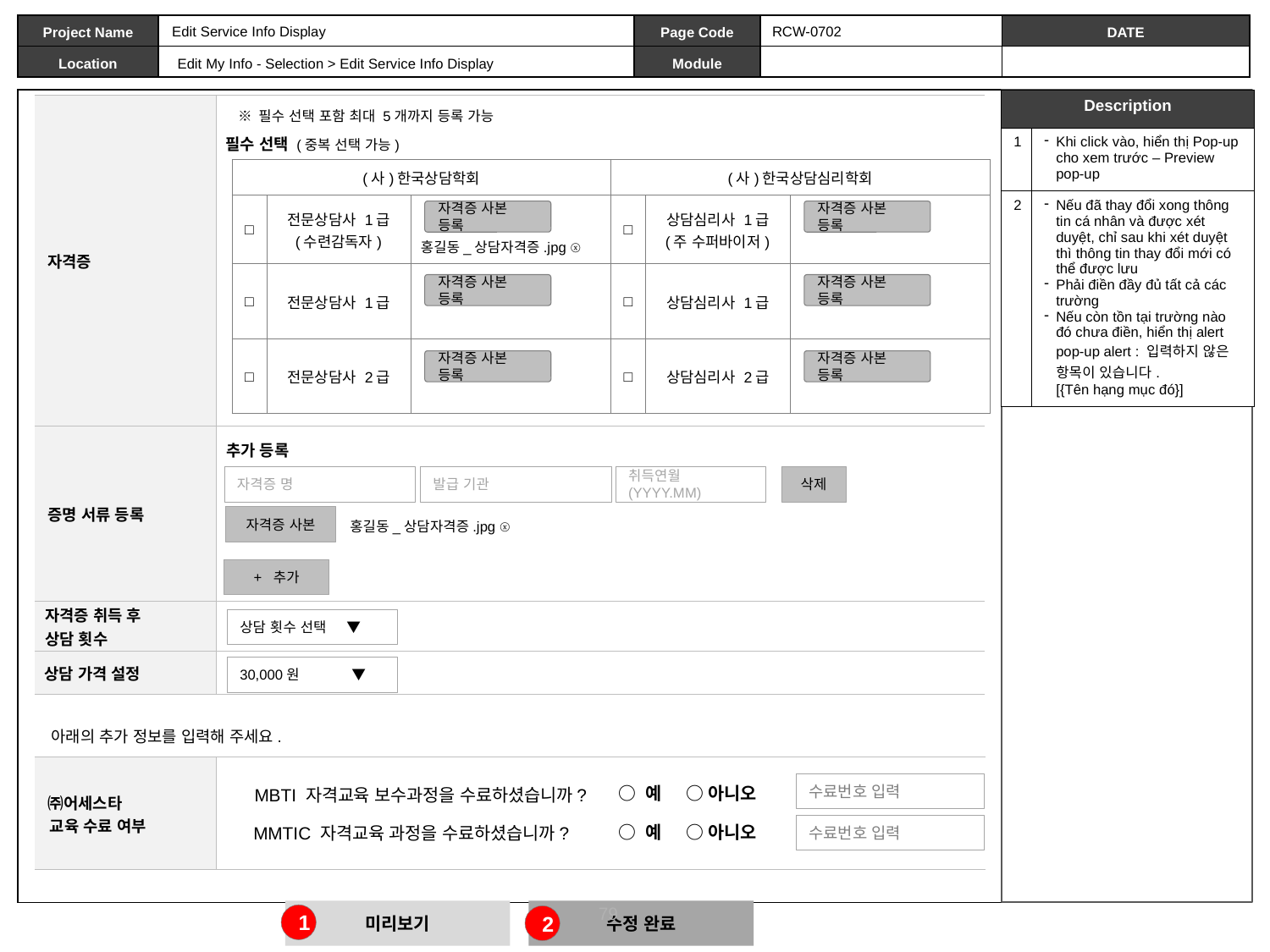

Edit Service Info Display
RCW-0702
Edit My Info - Selection > Edit Service Info Display
| Description |  |
| --- | --- |
| 1 | Khi click vào, hiển thị Pop-up cho xem trước – Preview pop-up |
| 2 | Nếu đã thay đổi xong thông tin cá nhân và được xét duyệt, chỉ sau khi xét duyệt thì thông tin thay đổi mới có thể được lưu Phải điền đầy đủ tất cả các trường Nếu còn tồn tại trường nào đó chưa điền, hiển thị alert pop-up alert : 입력하지 않은 항목이 있습니다. [{Tên hạng mục đó}] |
| 자격증 |  |
| --- | --- |
| 증명 서류 등록 |  |
| 자격증 취득 후 상담 횟수 |  |
| 상담 가격 설정 |  |
※ 필수 선택 포함 최대 5개까지 등록 가능
필수 선택 (중복 선택 가능)
| (사)한국상담학회 |  |  | (사)한국상담심리학회 |  |  |
| --- | --- | --- | --- | --- | --- |
| □ | 전문상담사 1급 (수련감독자) |  | □ | 상담심리사 1급 (주 수퍼바이저) |  |
| □ | 전문상담사 1급 |  | □ | 상담심리사 1급 |  |
| □ | 전문상담사 2급 |  | □ | 상담심리사 2급 |  |
자격증 사본 등록
자격증 사본 등록
홍길동_상담자격증.jpg ⓧ
자격증 사본 등록
자격증 사본 등록
자격증 사본 등록
자격증 사본 등록
추가 등록
자격증 명
발급 기관
취득연월(YYYY.MM)
삭제
자격증 사본
홍길동_상담자격증.jpg ⓧ
+  추가
상담 횟수 선택     ▼
30,000원             ▼
아래의 추가 정보를 입력해 주세요.
| ㈜어세스타 교육 수료 여부 |  |
| --- | --- |
수료번호 입력
○ 예     ○ 아니오
MBTI 자격교육 보수과정을 수료하셨습니까?
○ 예     ○ 아니오
수료번호 입력
MMTIC 자격교육 과정을 수료하셨습니까?
79
미리보기
수정 완료
1
2